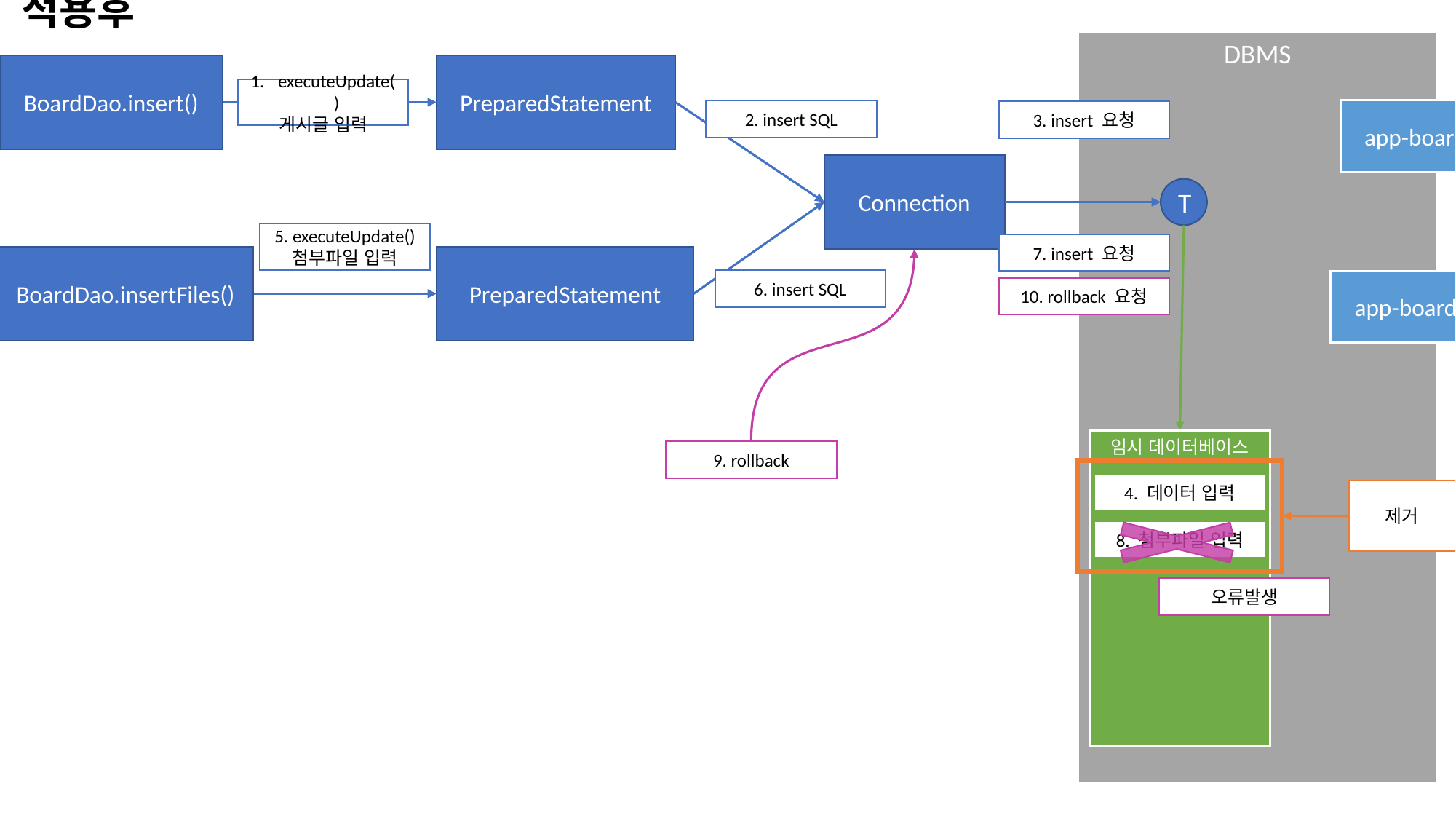

# 적용후
DBMS
BoardDao.insert()
PreparedStatement
executeUpdate()
게시글 입력
app-board
2. insert SQL
3. insert 요청
Connection
T
5. executeUpdate()
첨부파일 입력
7. insert 요청
BoardDao.insertFiles()
PreparedStatement
6. insert SQL
app-board-file
10. rollback 요청
임시 데이터베이스
9. rollback

4. 데이터 입력
제거

8. 첨부파일 입력
오류발생